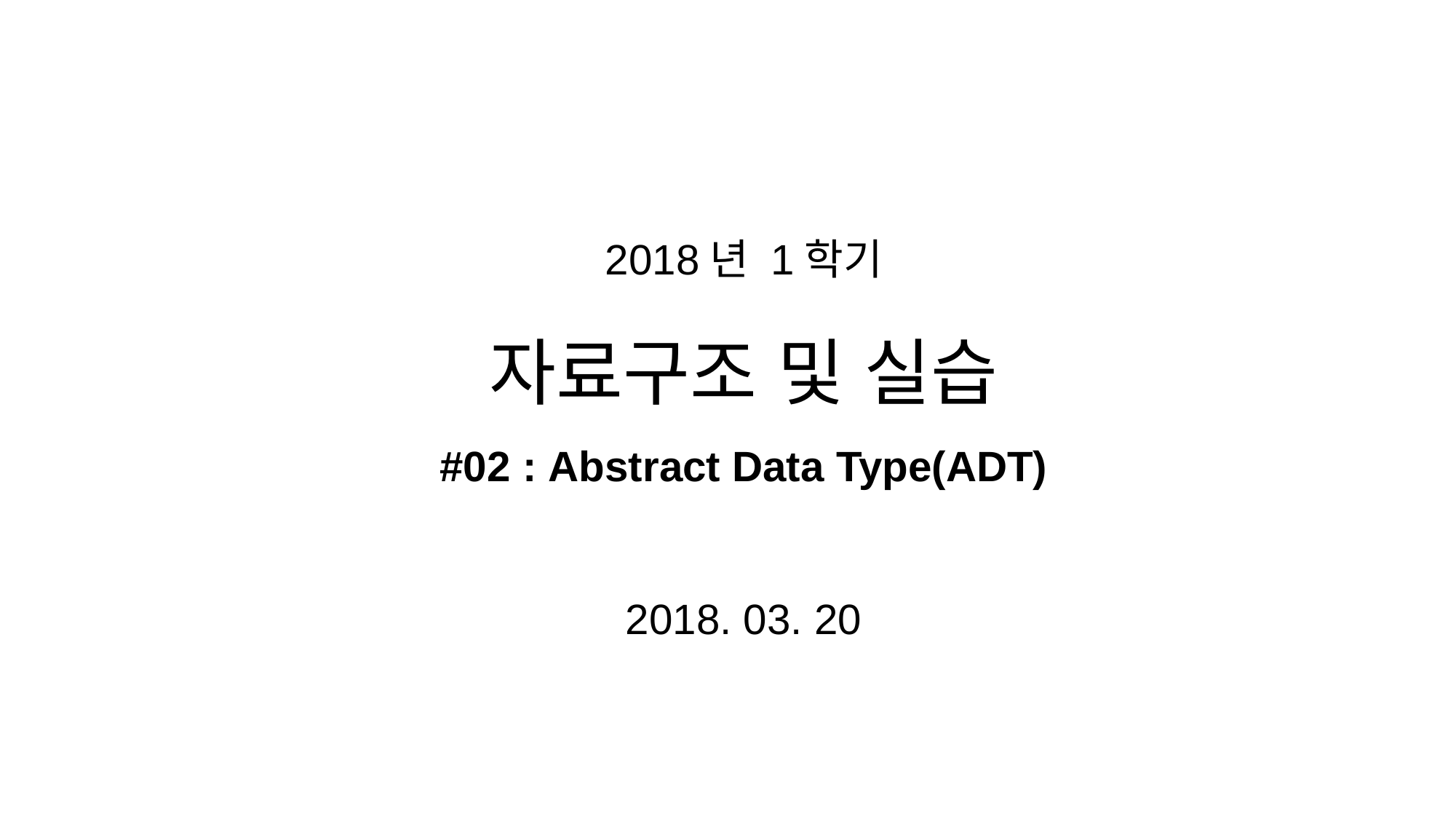

# 2018년 1학기 자료구조 및 실습 #02 : Abstract Data Type(ADT) 2018. 03. 20